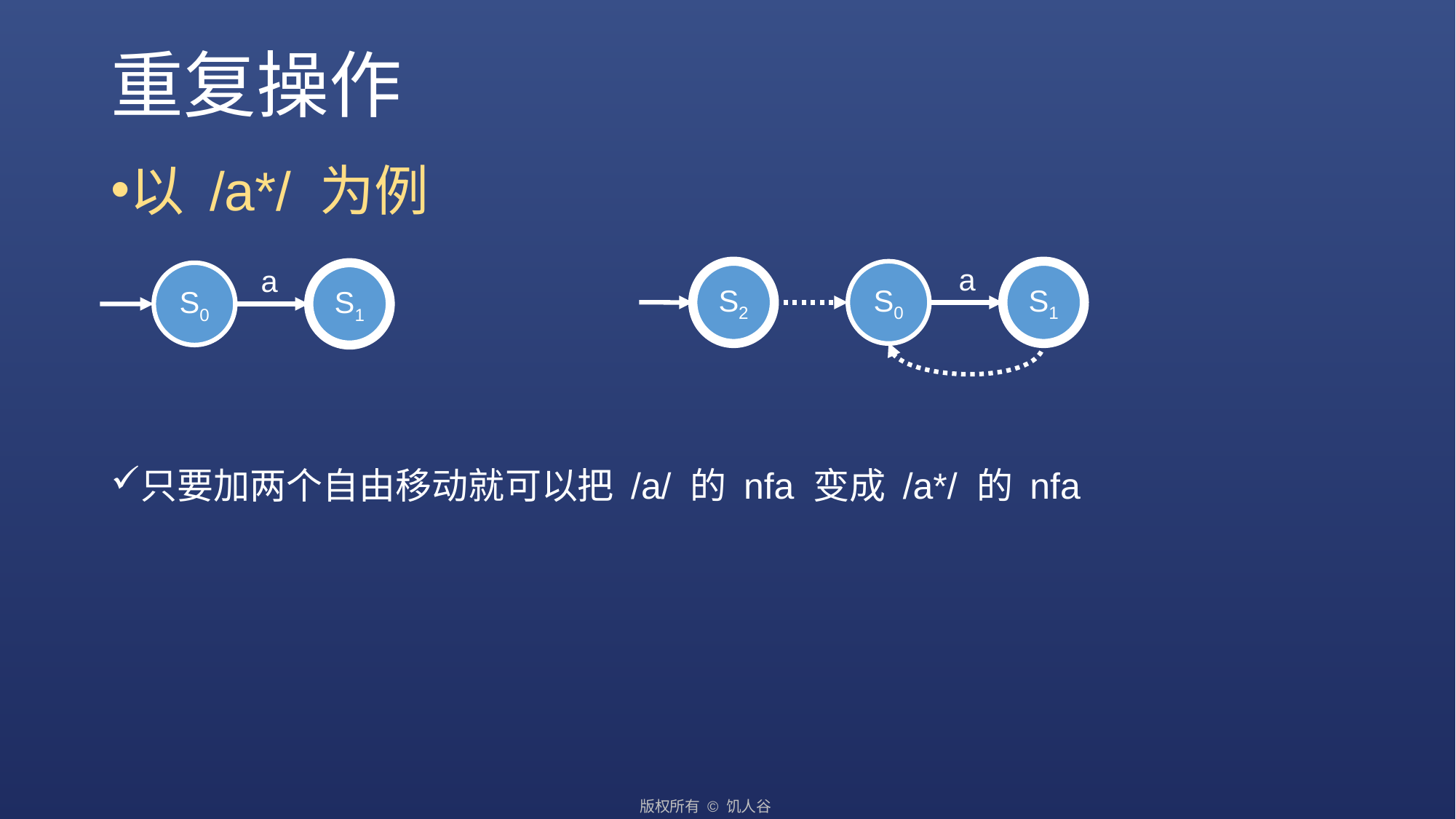

# 重复操作
以 /a*/ 为例

只要加两个自由移动就可以把 /a/ 的 nfa 变成 /a*/ 的 nfa
a
S2
S0
S1
a
S0
S1